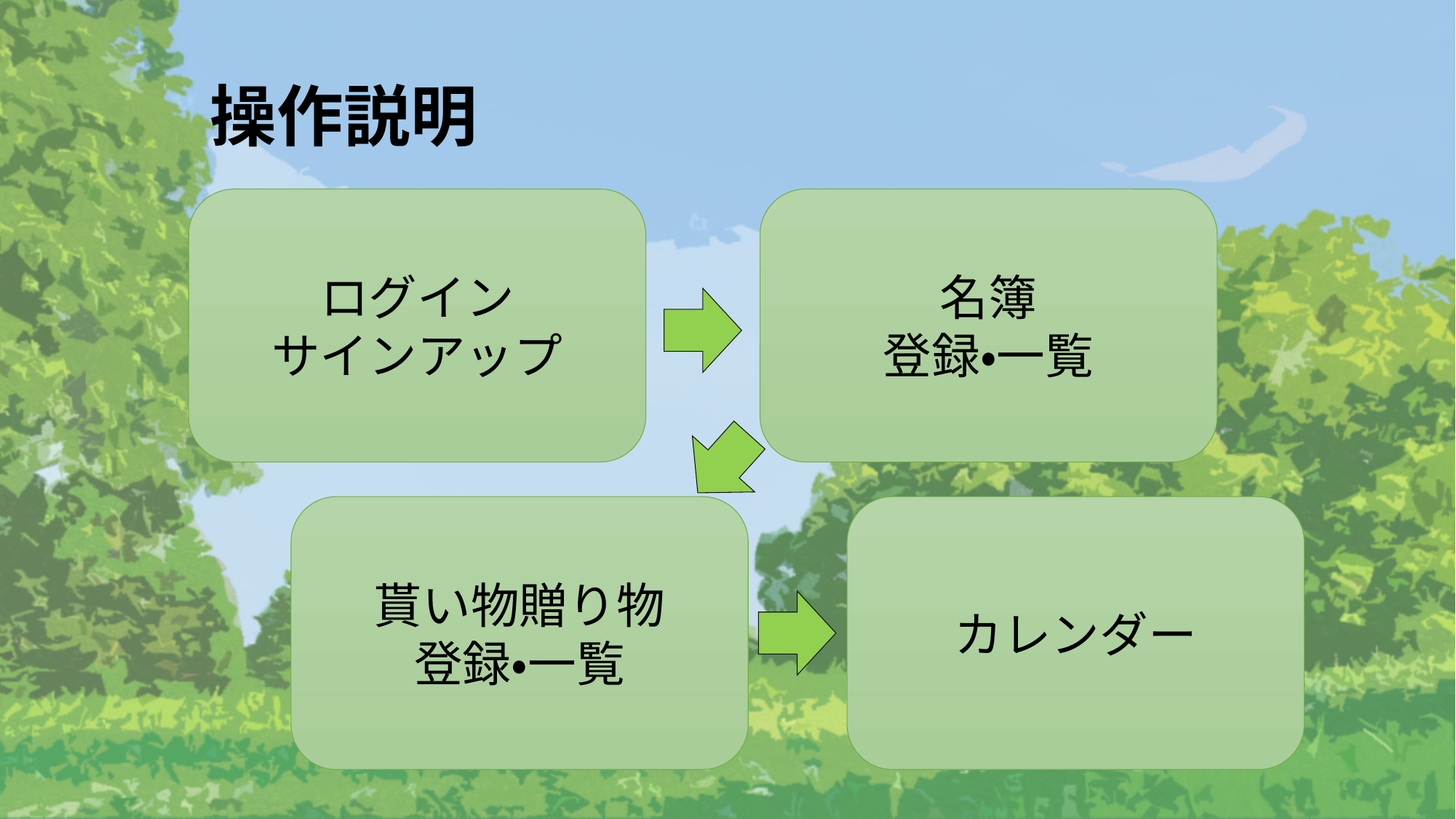

# 操作説明
ログイン
サインアップ
名簿
登録・一覧

貰い物贈り物
登録・一覧
カレンダー